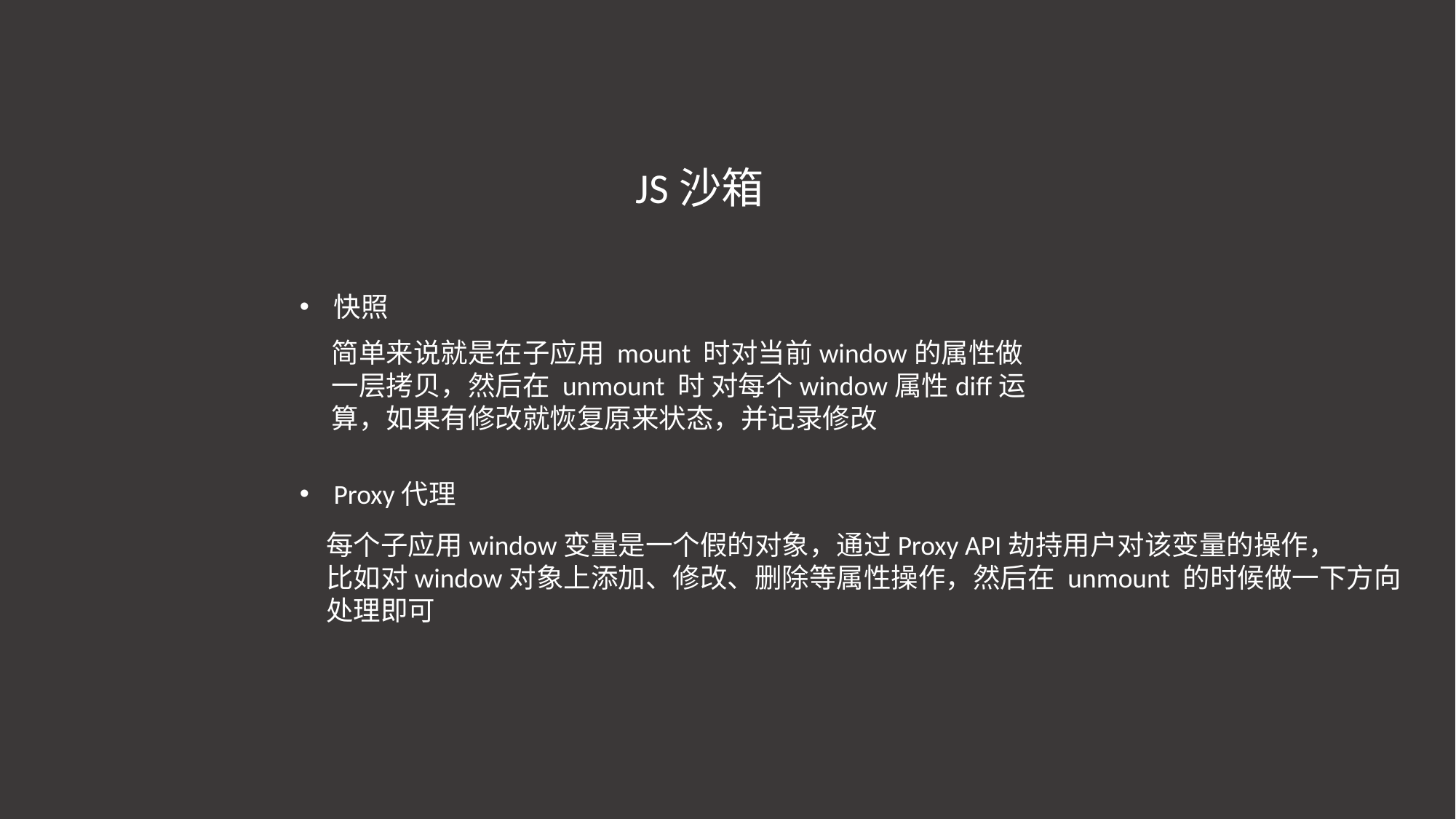

JS沙箱
快照

简单来说就是在子应用 mount 时对当前window的属性做一层拷贝，然后在 unmount 时 对每个window属性diff运算，如果有修改就恢复原来状态，并记录修改
Proxy代理
每个子应用window变量是一个假的对象，通过Proxy API劫持用户对该变量的操作，
比如对window对象上添加、修改、删除等属性操作，然后在 unmount 的时候做一下方向
处理即可